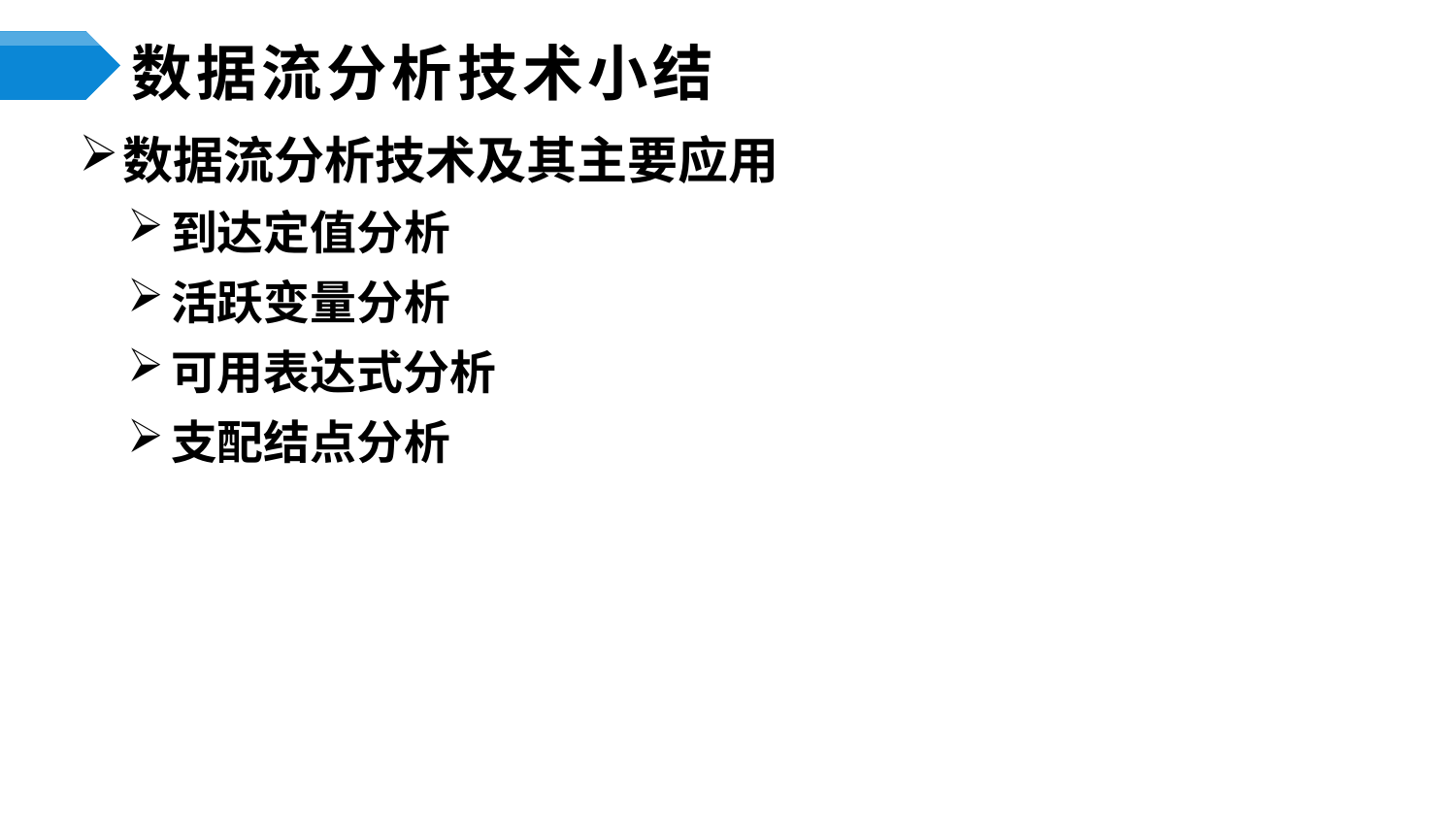

# 数据流分析技术小结
数据流分析技术及其主要应用
到达定值分析
活跃变量分析
可用表达式分析
支配结点分析